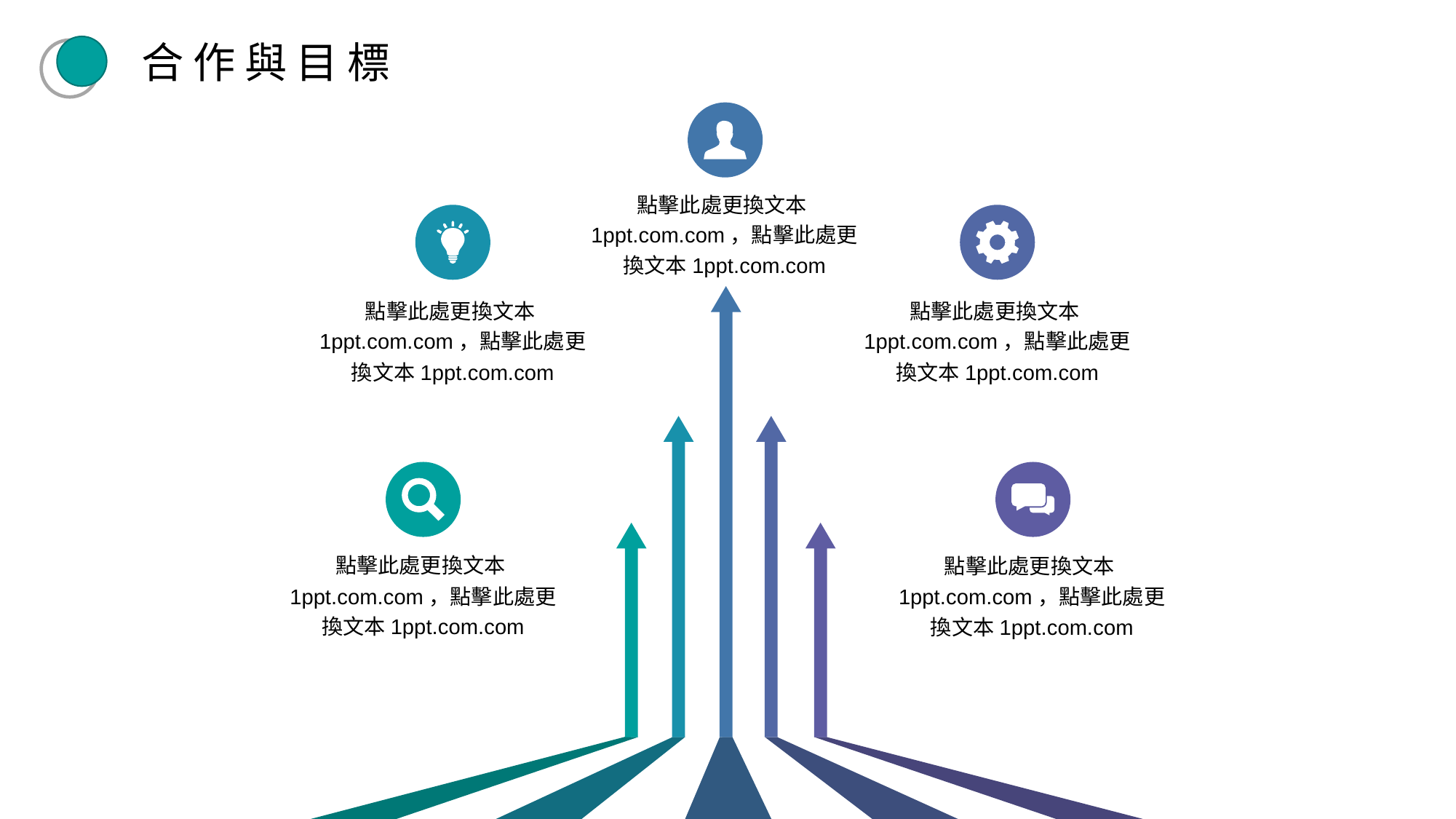

合作與目標

點擊此處更換文本1ppt.com.com，點擊此處更換文本1ppt.com.com

點擊此處更換文本1ppt.com.com，點擊此處更換文本1ppt.com.com
點擊此處更換文本1ppt.com.com，點擊此處更換文本1ppt.com.com

點擊此處更換文本1ppt.com.com，點擊此處更換文本1ppt.com.com
點擊此處更換文本1ppt.com.com，點擊此處更換文本1ppt.com.com